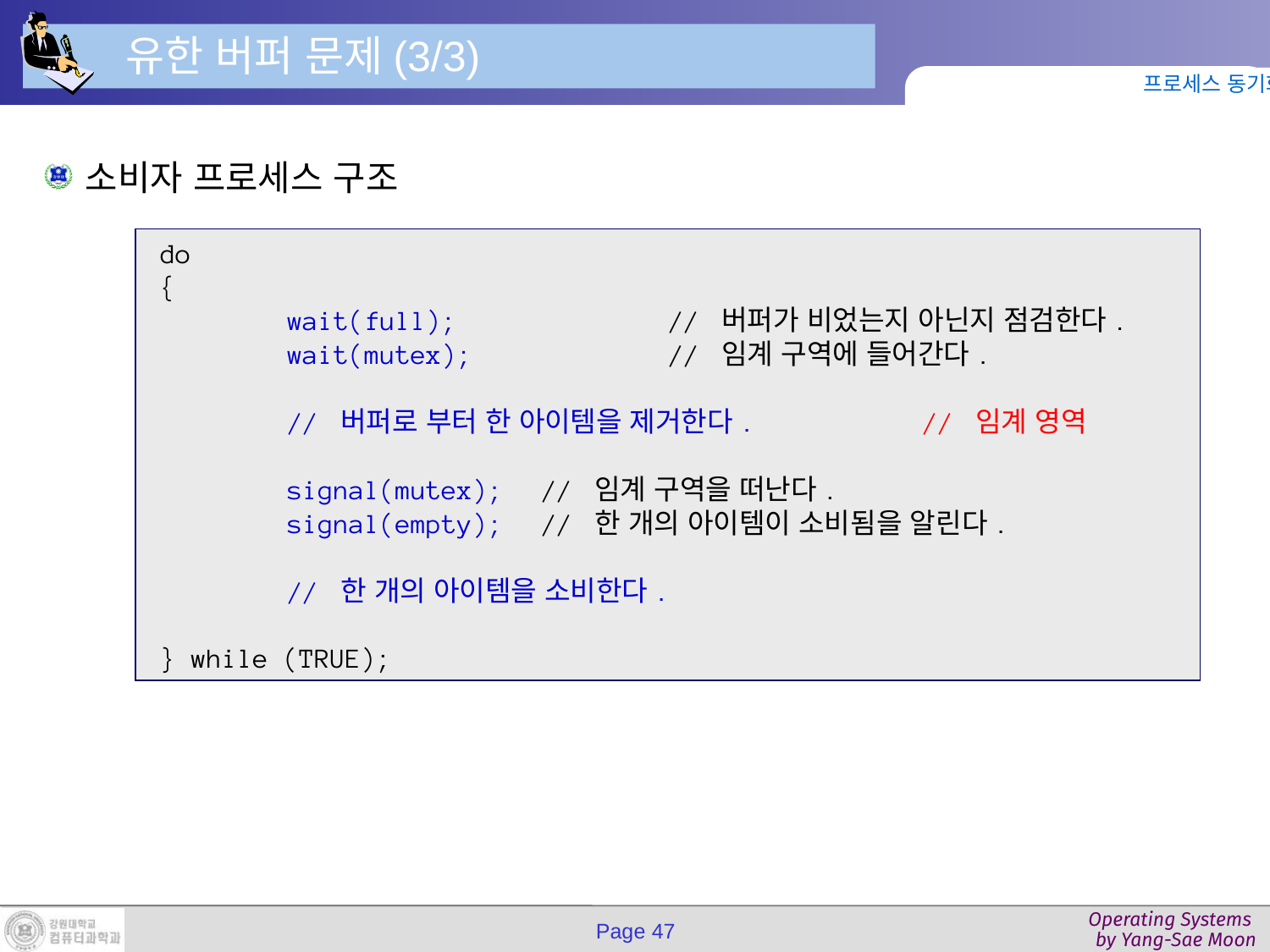

유한 버퍼 문제(3/3)
프로세스 동기화
소비자 프로세스 구조
do
{
	wait(full);		// 버퍼가 비었는지 아닌지 점검한다.
	wait(mutex);		// 임계 구역에 들어간다.

	// 버퍼로 부터 한 아이템을 제거한다.		// 임계 영역

	signal(mutex);	// 임계 구역을 떠난다.
	signal(empty);	// 한 개의 아이템이 소비됨을 알린다.

	// 한 개의 아이템을 소비한다.

} while (TRUE);
Page 47